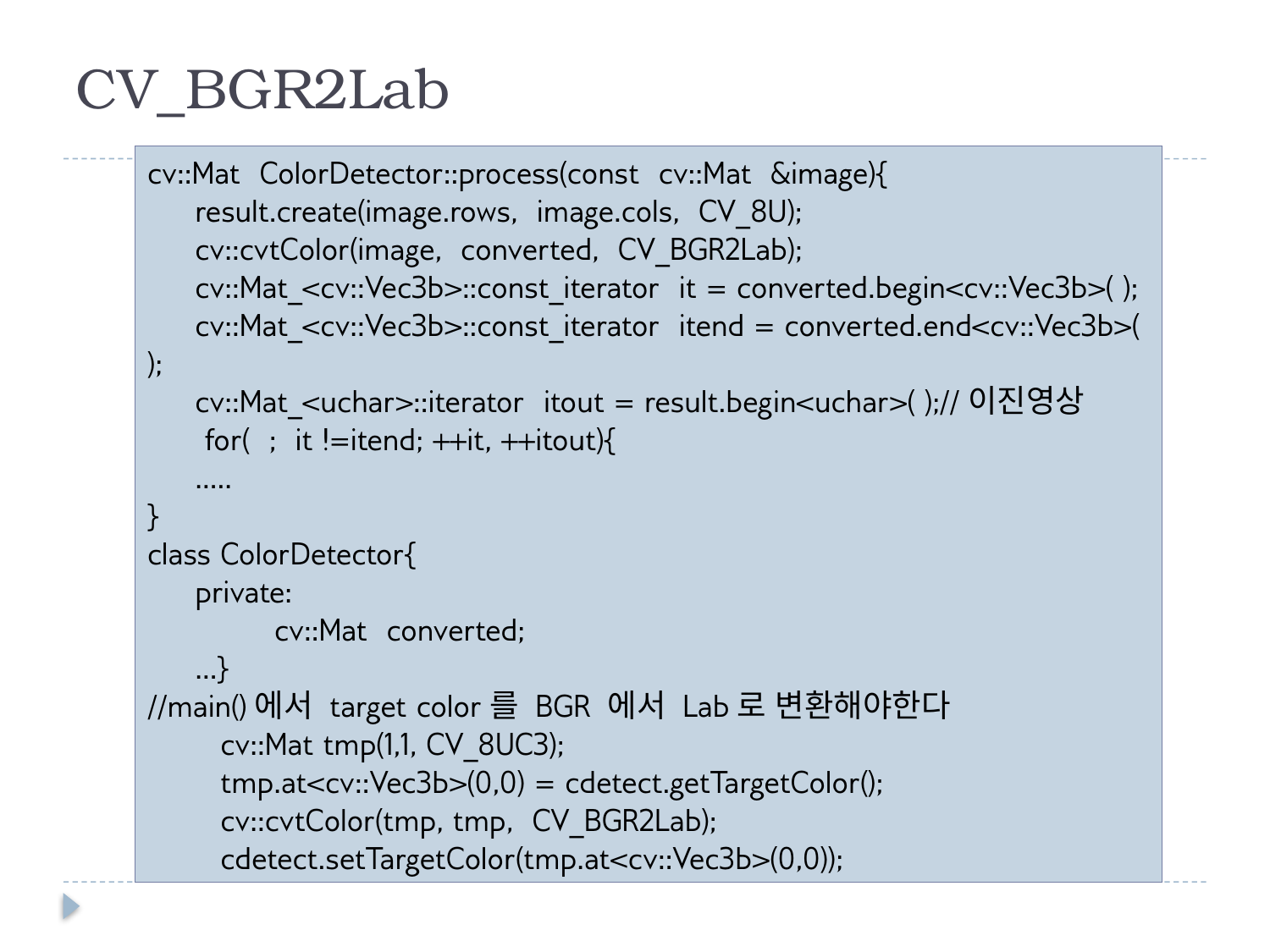

# CV_BGR2Lab
cv::Mat  ColorDetector::process(const  cv::Mat  &image){
     result.create(image.rows,  image.cols,  CV_8U);
     cv::cvtColor(image,  converted,  CV_BGR2Lab);
     cv::Mat_<cv::Vec3b>::const_iterator  it = converted.begin<cv::Vec3b>( );
     cv::Mat_<cv::Vec3b>::const_iterator  itend = converted.end<cv::Vec3b>( );
     cv::Mat_<uchar>::iterator  itout = result.begin<uchar>( );//이진영상
      for(  ;  it !=itend; ++it, ++itout){
     …..
}
class ColorDetector{
     private:
    	cv::Mat  converted;
     …}
//main()에서 target color를 BGR 에서 Lab로 변환해야한다
 cv::Mat tmp(1,1, CV_8UC3);
 tmp.at<cv::Vec3b>(0,0) = cdetect.getTargetColor();
 cv::cvtColor(tmp, tmp,  CV_BGR2Lab);
 cdetect.setTargetColor(tmp.at<cv::Vec3b>(0,0));